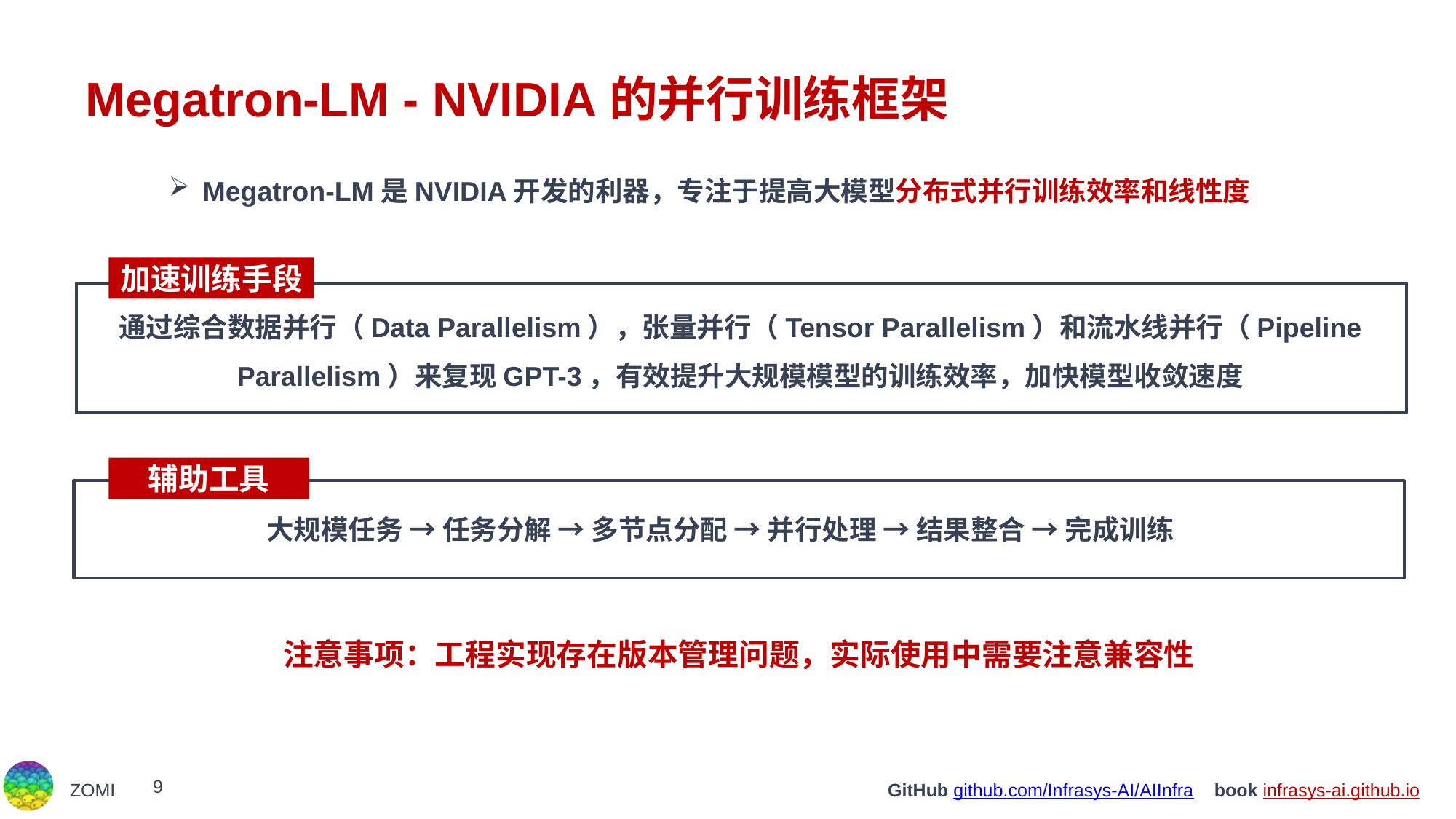

# Megatron-LM - NVIDIA的并行训练框架
Megatron-LM是NVIDIA开发的利器，专注于提高大模型分布式并行训练效率和线性度
加速训练手段

通过综合数据并行（Data Parallelism），张量并行（Tensor Parallelism）和流水线并行（Pipeline Parallelism）来复现GPT-3，有效提升大规模模型的训练效率，加快模型收敛速度
辅助工具

大规模任务 → 任务分解 → 多节点分配 → 并行处理 → 结果整合 → 完成训练
注意事项：工程实现存在版本管理问题，实际使用中需要注意兼容性